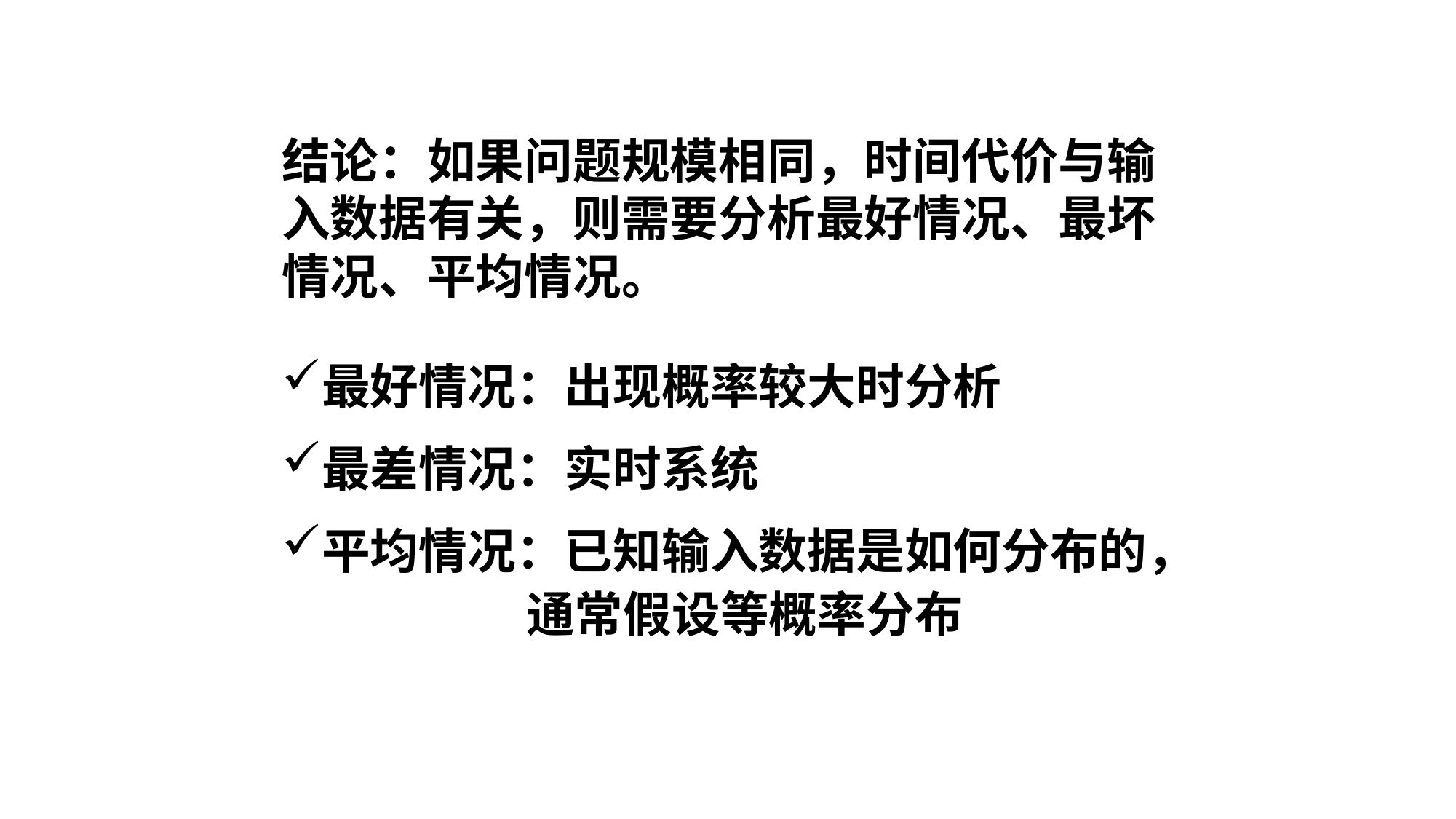

结论：如果问题规模相同，时间代价与输入数据有关，则需要分析最好情况、最坏情况、平均情况。
最好情况：出现概率较大时分析
最差情况：实时系统
平均情况：已知输入数据是如何分布的，
                     通常假设等概率分布